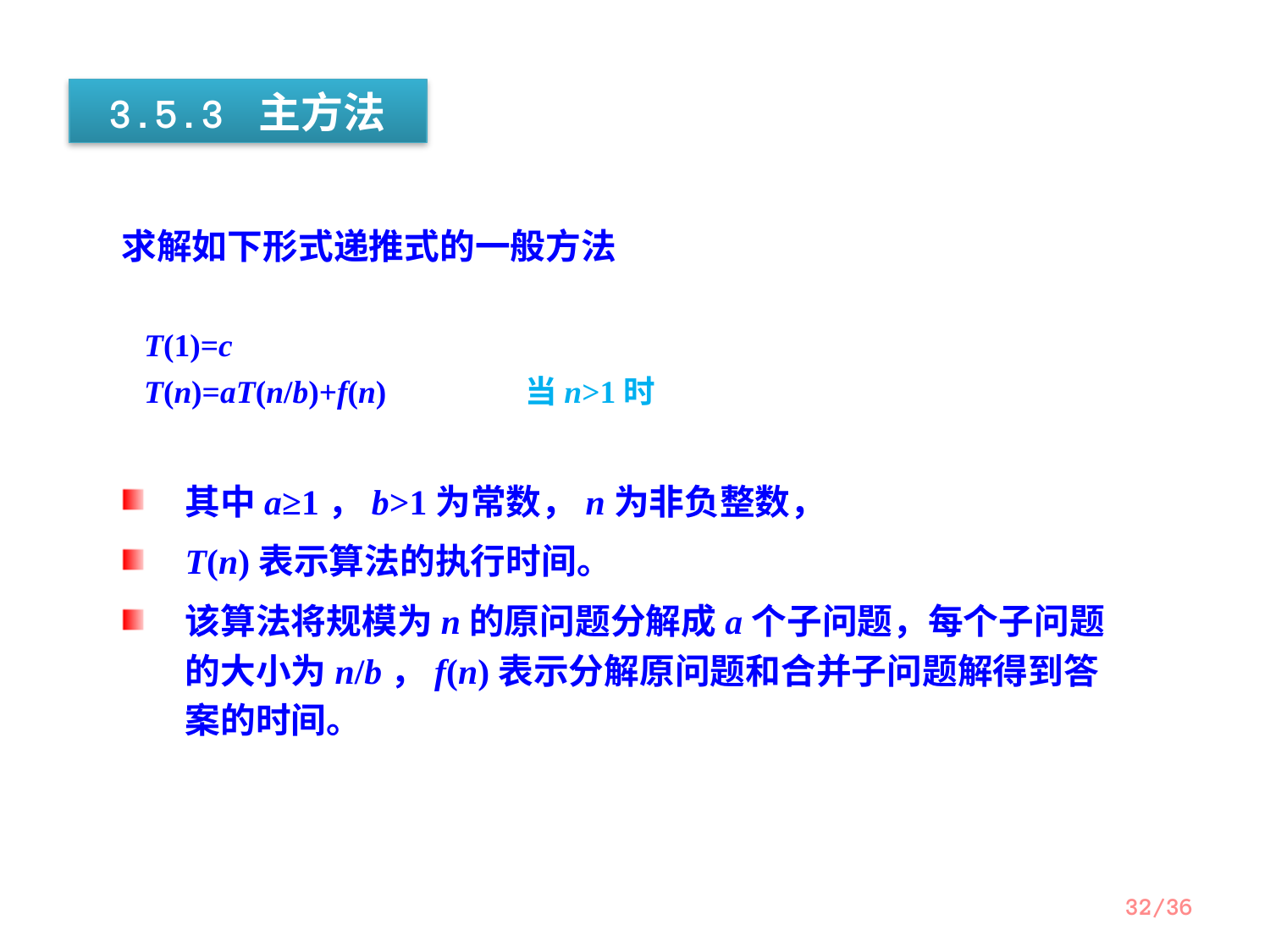

3.5.3 主方法
求解如下形式递推式的一般方法
T(1)=c
T(n)=aT(n/b)+f(n)		当n>1时
其中a≥1，b>1为常数，n为非负整数，
T(n)表示算法的执行时间。
该算法将规模为n的原问题分解成a个子问题，每个子问题的大小为n/b，f(n)表示分解原问题和合并子问题解得到答案的时间。
32/36